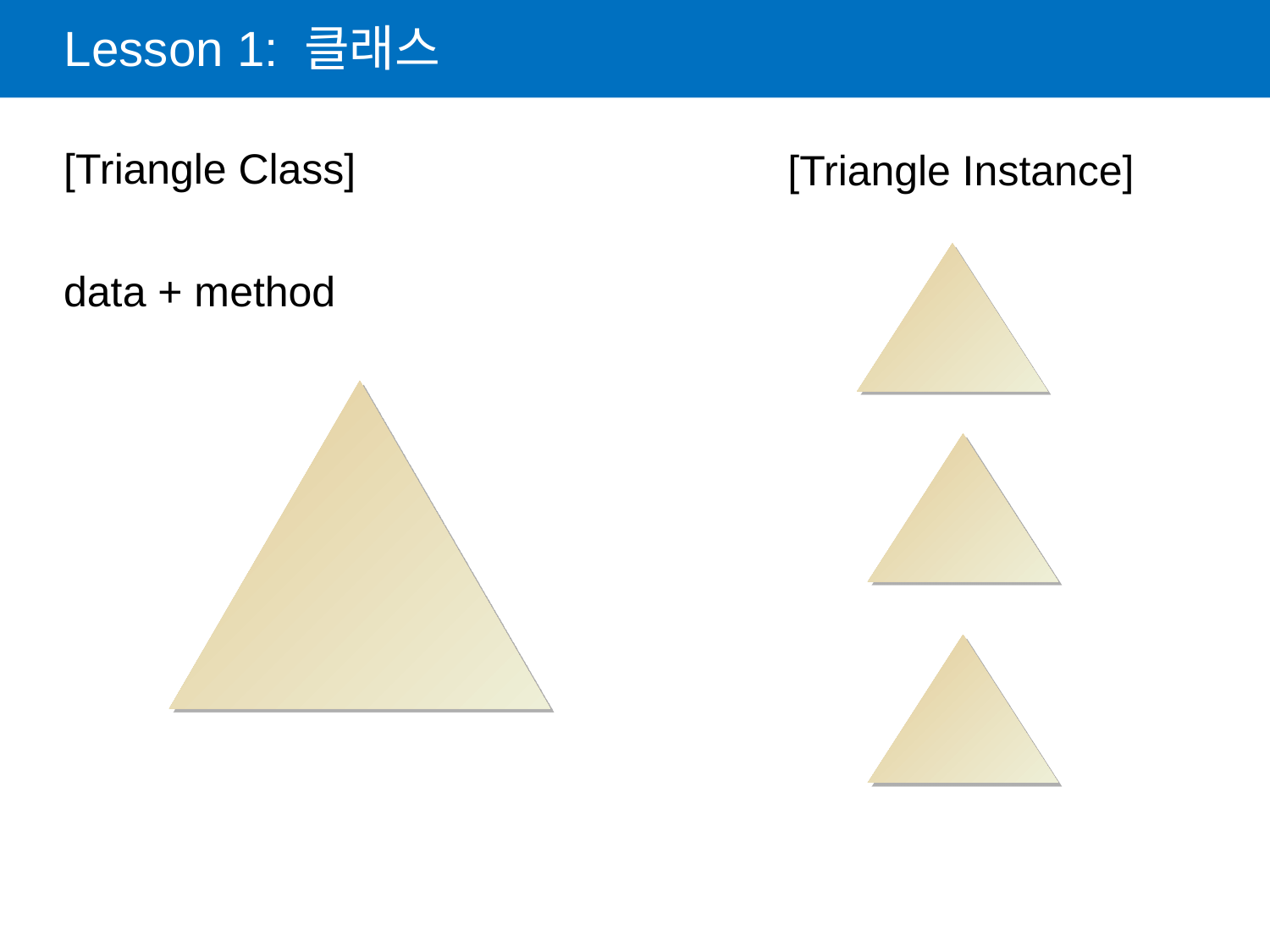

# Lesson 1: 클래스
[Triangle Instance]
[Triangle Class]

data + method